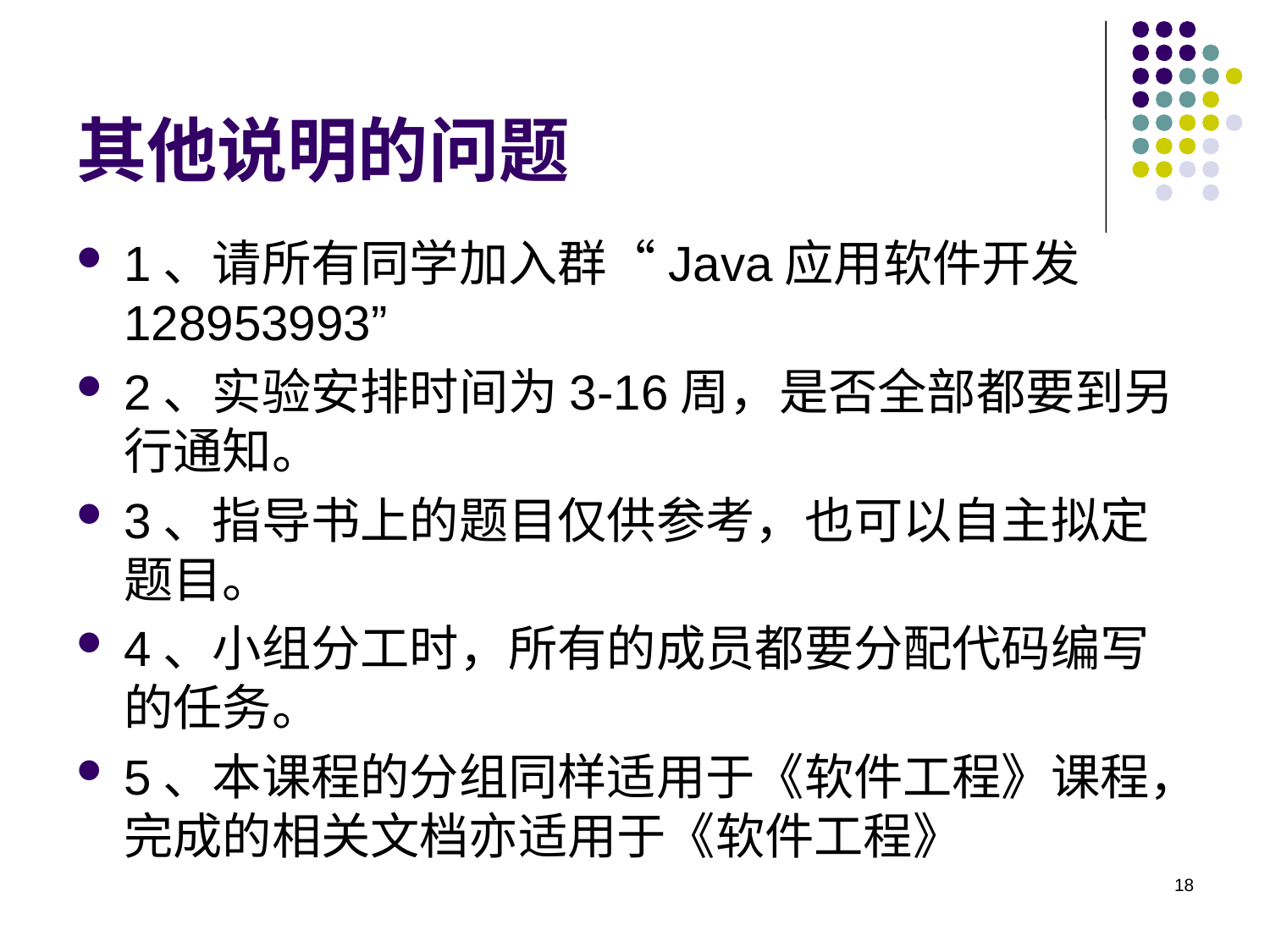

# 其他说明的问题
1、请所有同学加入群“Java应用软件开发128953993”
2、实验安排时间为3-16周，是否全部都要到另行通知。
3、指导书上的题目仅供参考，也可以自主拟定题目。
4、小组分工时，所有的成员都要分配代码编写的任务。
5、本课程的分组同样适用于《软件工程》课程，完成的相关文档亦适用于《软件工程》
18